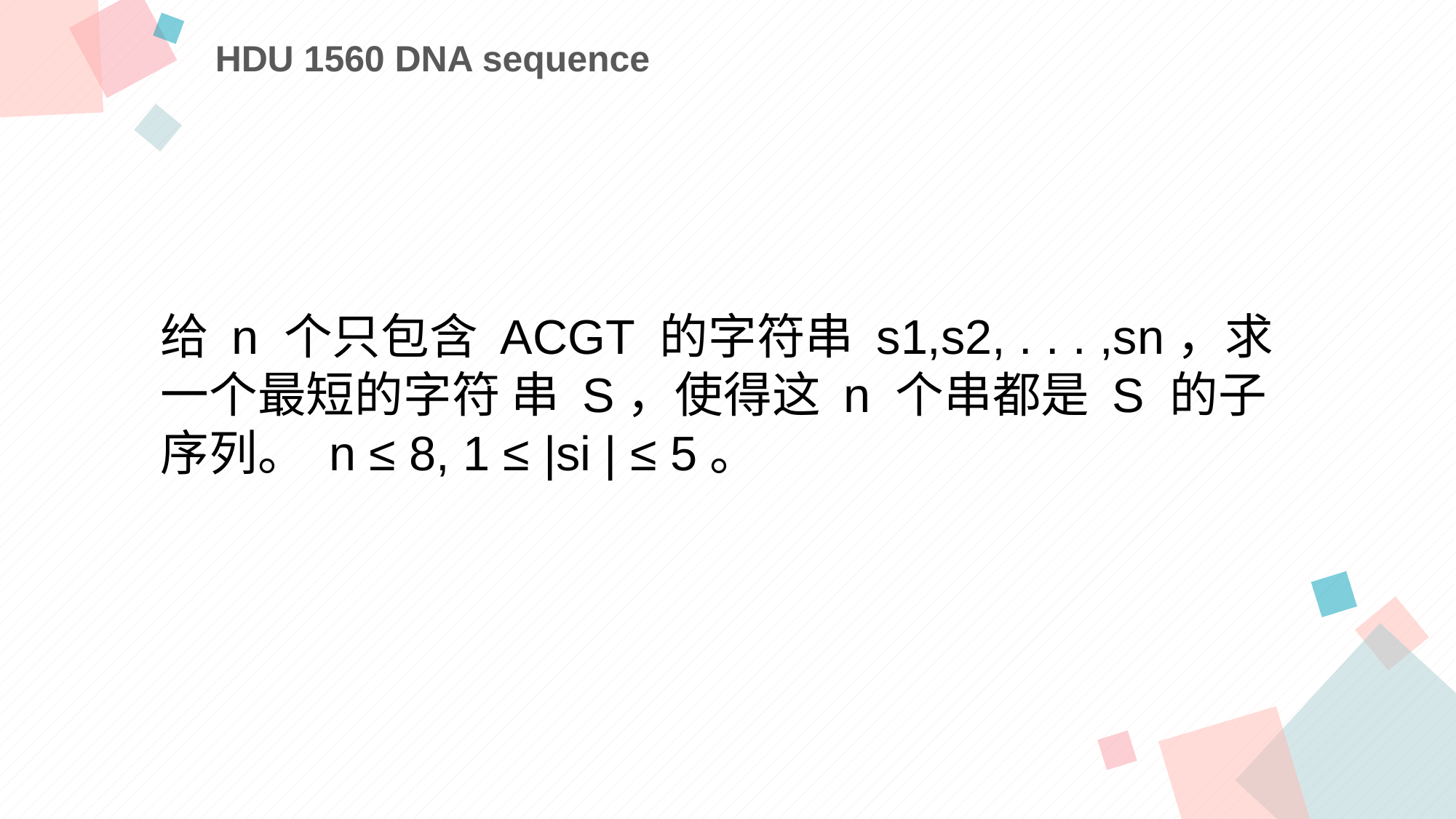

HDU 1560 DNA sequence
给 n 个只包含 ACGT 的字符串 s1,s2, . . . ,sn，求一个最短的字符 串 S，使得这 n 个串都是 S 的子序列。 n ≤ 8, 1 ≤ |si | ≤ 5。